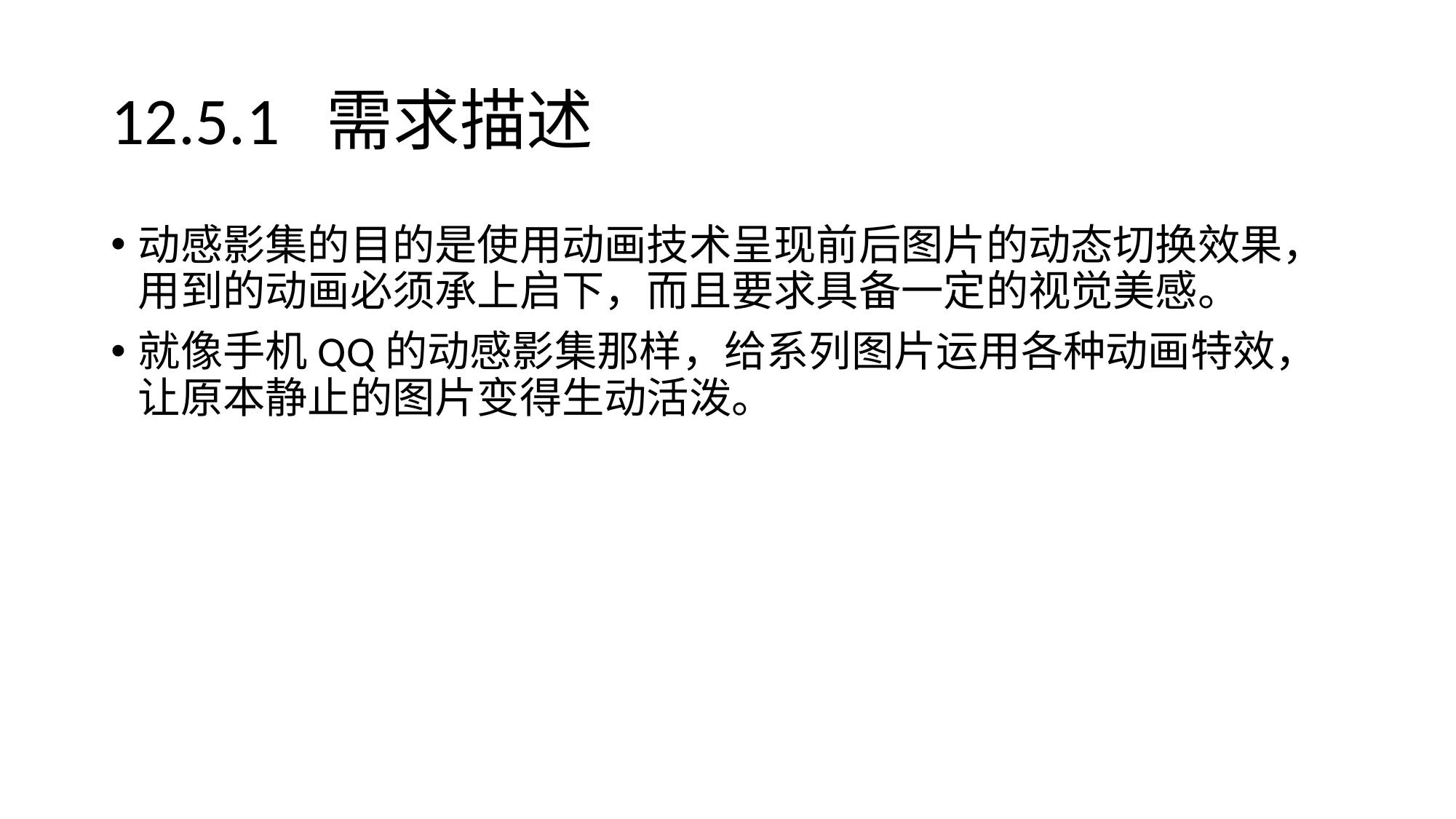

# 12.5.1  需求描述
动感影集的目的是使用动画技术呈现前后图片的动态切换效果，用到的动画必须承上启下，而且要求具备一定的视觉美感。
就像手机QQ的动感影集那样，给系列图片运用各种动画特效，让原本静止的图片变得生动活泼。